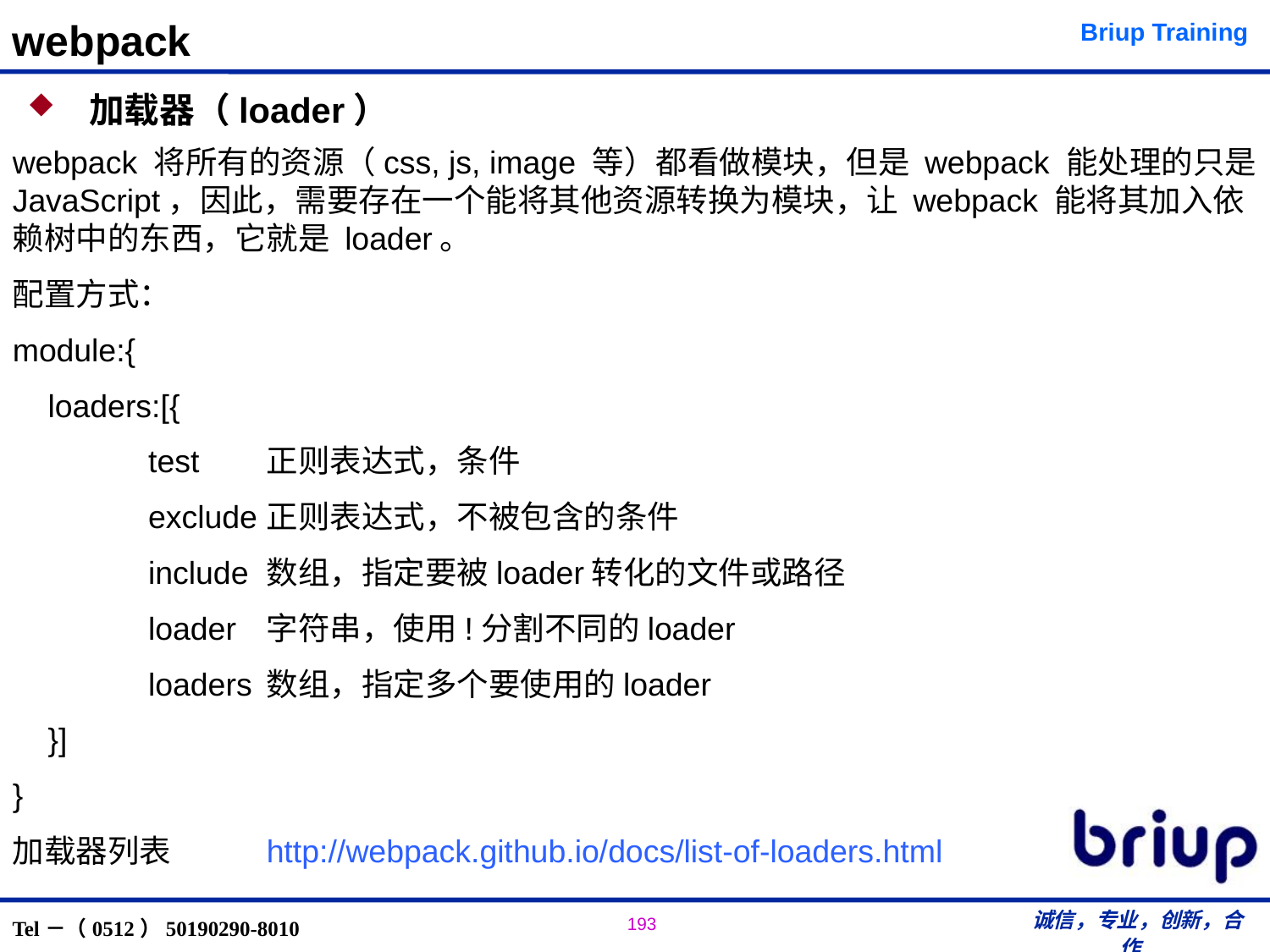

# webpack
 加载器（loader）
webpack 将所有的资源（css, js, image 等）都看做模块，但是 webpack 能处理的只是 JavaScript，因此，需要存在一个能将其他资源转换为模块，让 webpack 能将其加入依赖树中的东西，它就是 loader。
配置方式：
module:{
    loaders:[{
	 test	正则表达式，条件
	 exclude	正则表达式，不被包含的条件
	 include	数组，指定要被loader转化的文件或路径
	 loader	字符串，使用!分割不同的loader
	 loaders	数组，指定多个要使用的loader
    }]
}
加载器列表	http://webpack.github.io/docs/list-of-loaders.html